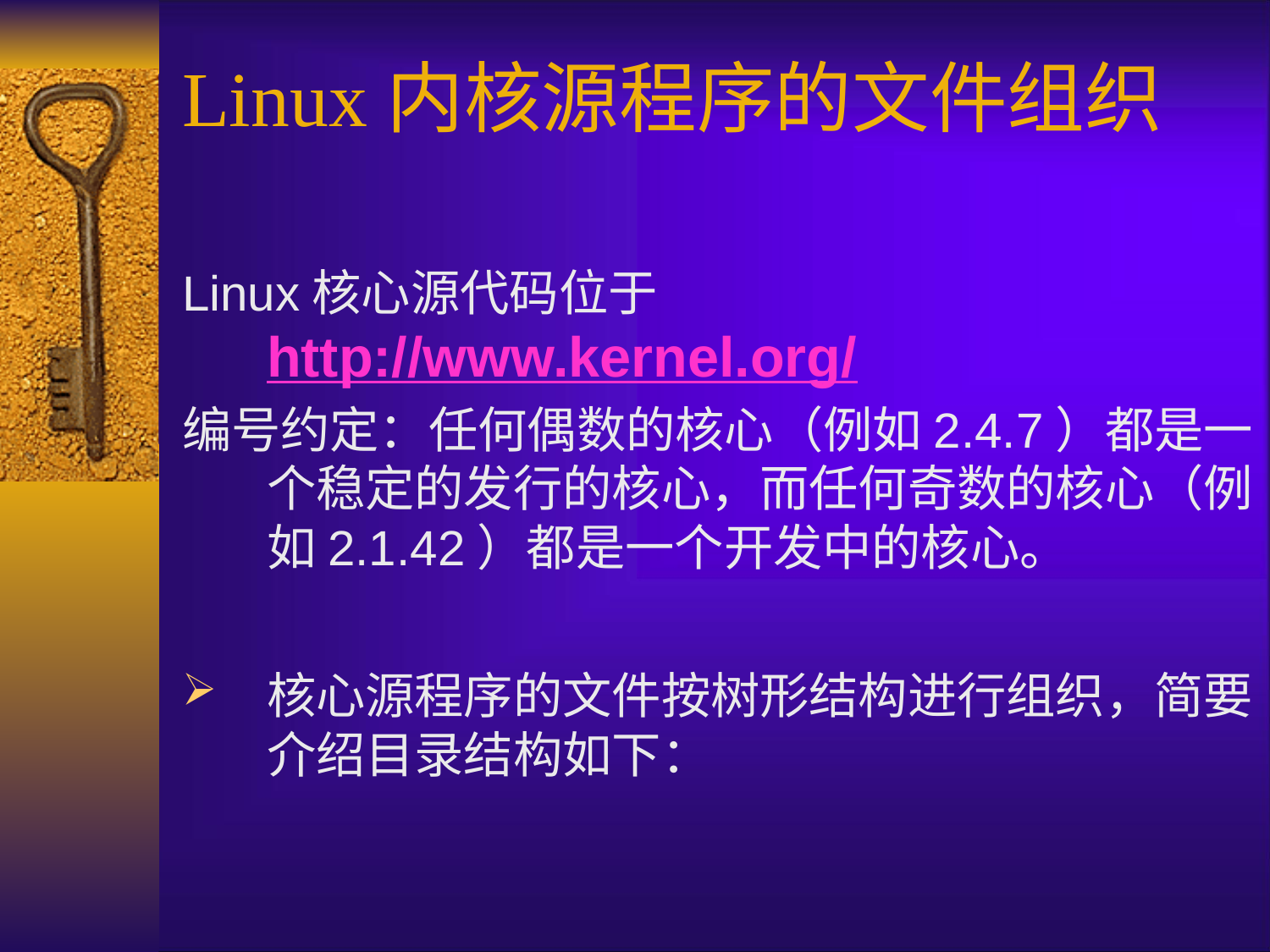

# Linux内核源程序的文件组织

Linux核心源代码位于http://www.kernel.org/
编号约定：任何偶数的核心（例如2.4.7）都是一个稳定的发行的核心，而任何奇数的核心（例如2.1.42）都是一个开发中的核心。

核心源程序的文件按树形结构进行组织，简要介绍目录结构如下：